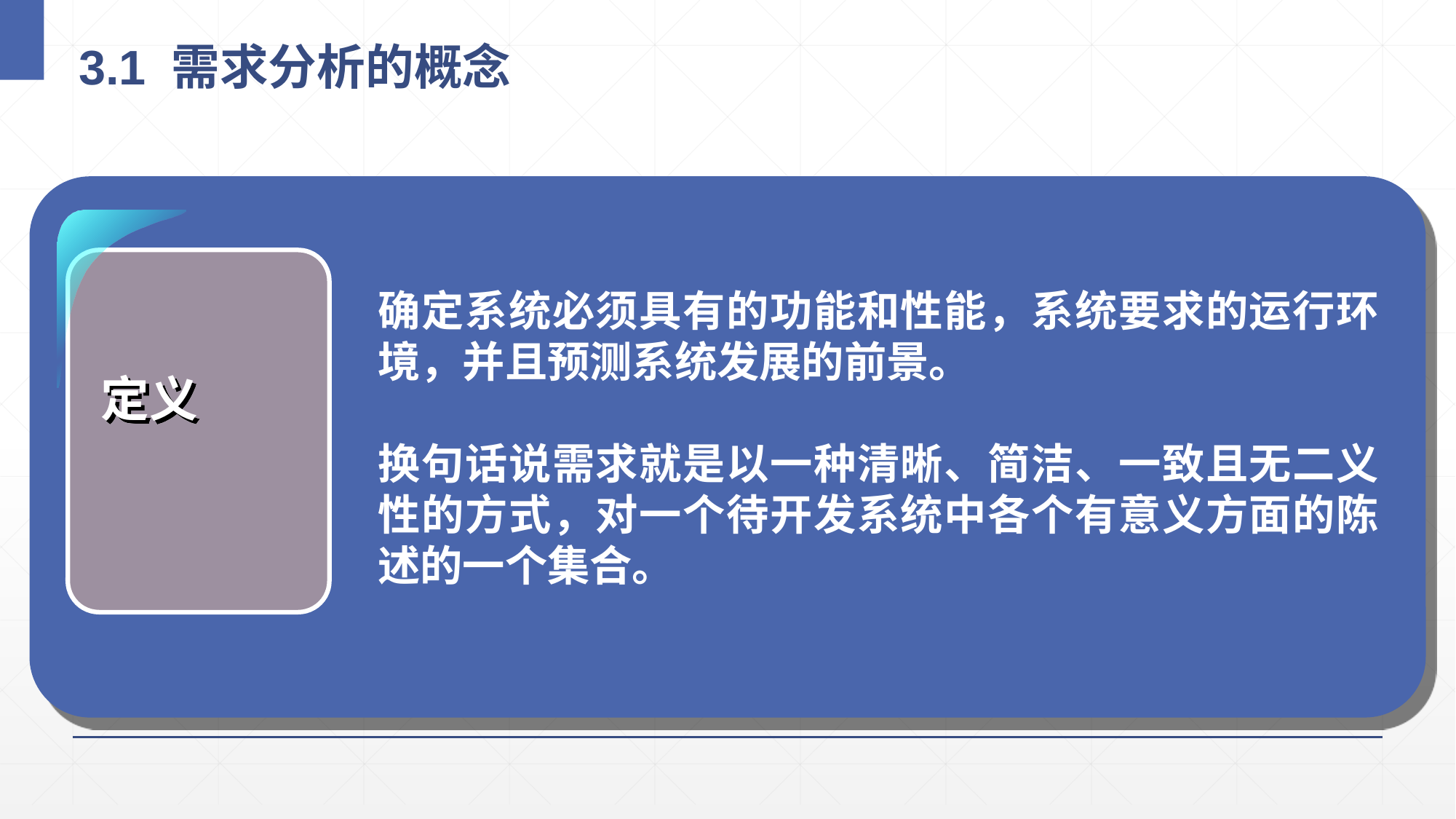

# 3.1 需求分析的概念

确定系统必须具有的功能和性能，系统要求的运行环境，并且预测系统发展的前景。

换句话说需求就是以一种清晰、简洁、一致且无二义性的方式，对一个待开发系统中各个有意义方面的陈述的一个集合。

定义